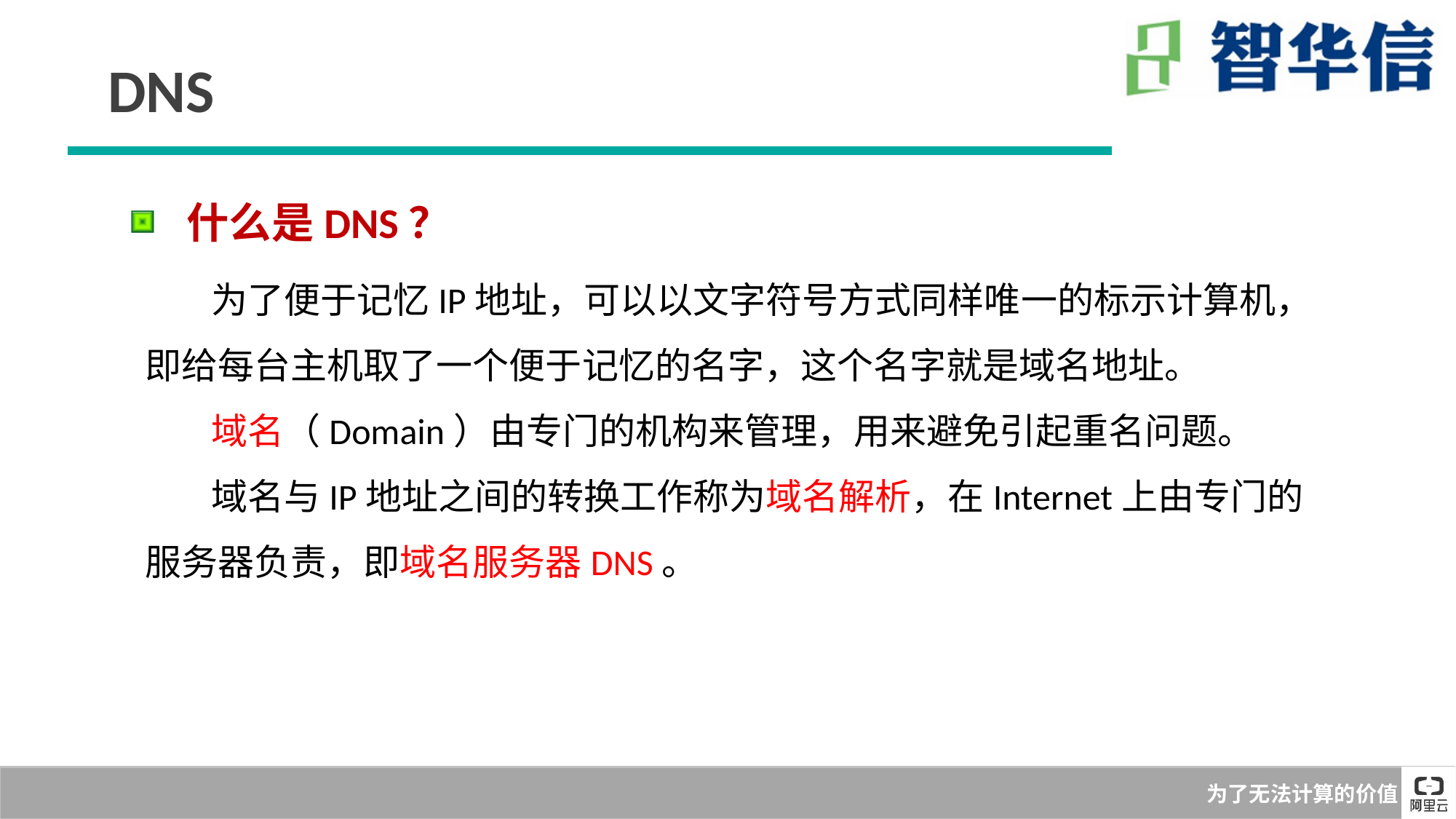

DNS
  什么是DNS？
       为了便于记忆IP地址，可以以文字符号方式同样唯一的标示计算机，即给每台主机取了一个便于记忆的名字，这个名字就是域名地址。
       域名（Domain）由专门的机构来管理，用来避免引起重名问题。
       域名与IP地址之间的转换工作称为域名解析，在Internet上由专门的服务器负责，即域名服务器DNS。